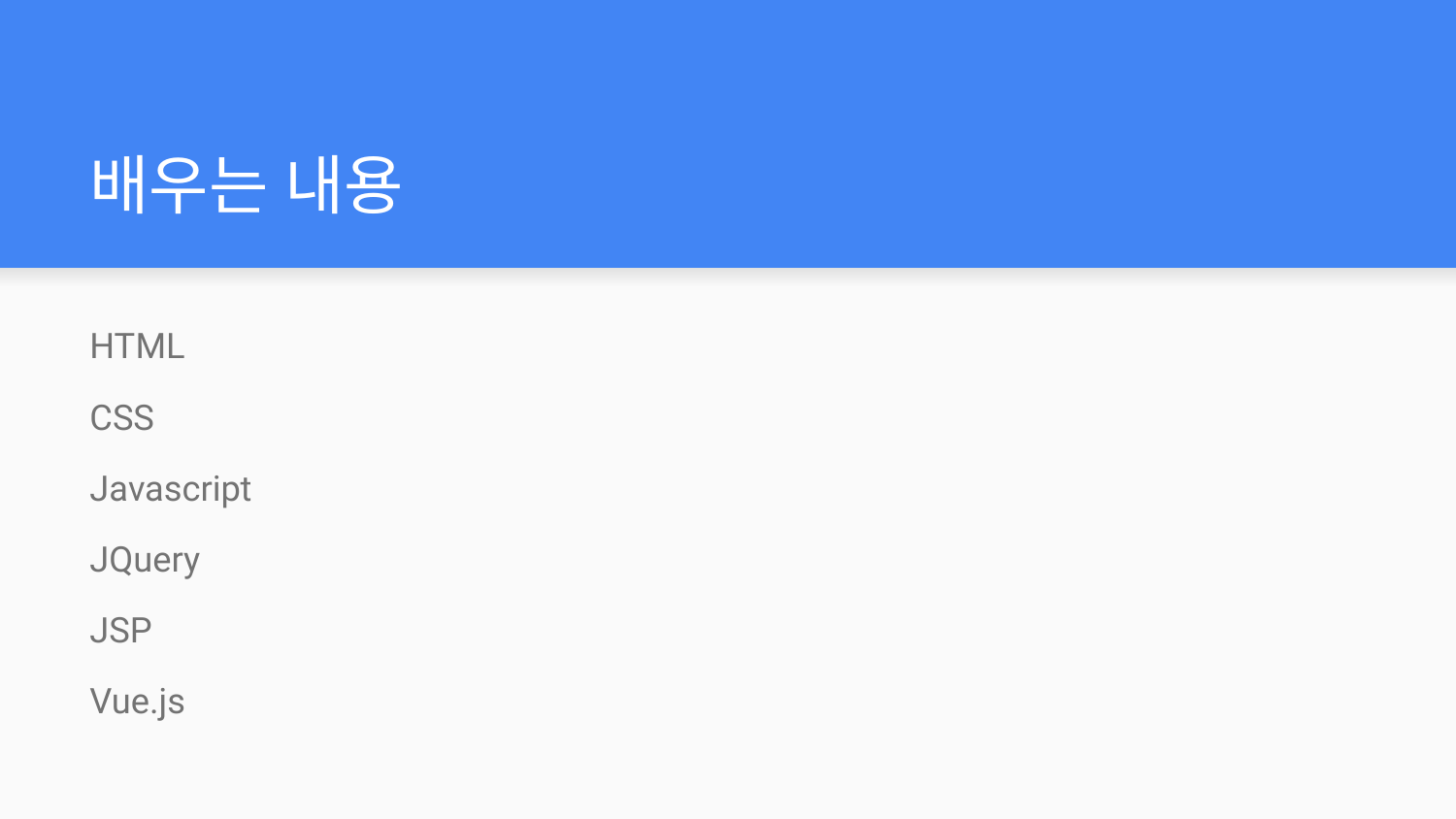

# 배우는 내용
HTML
CSS
Javascript
JQuery
JSP
Vue.js